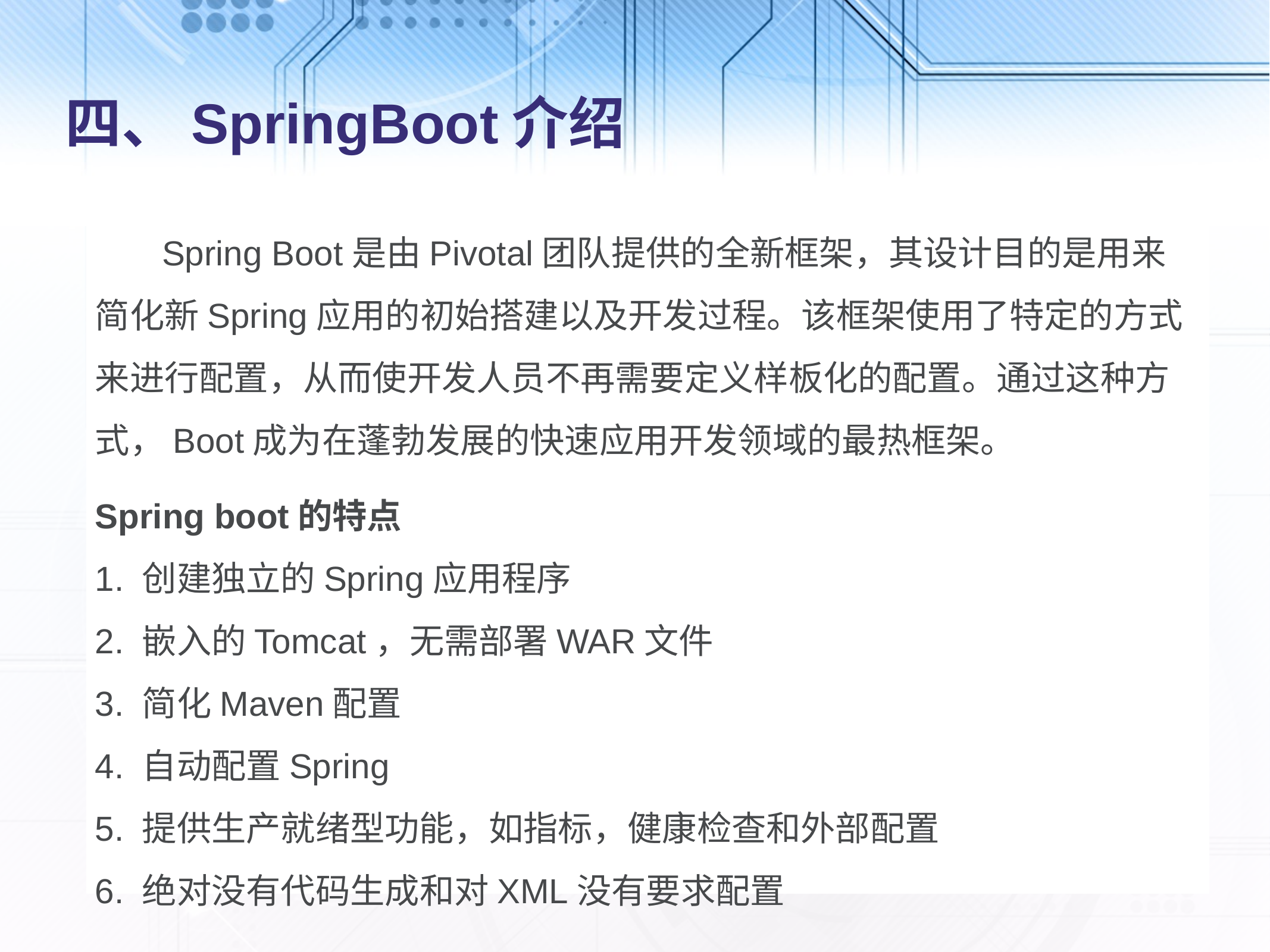

# 四、SpringBoot介绍
        Spring Boot是由Pivotal团队提供的全新框架，其设计目的是用来简化新Spring应用的初始搭建以及开发过程。该框架使用了特定的方式来进行配置，从而使开发人员不再需要定义样板化的配置。通过这种方式，Boot成为在蓬勃发展的快速应用开发领域的最热框架。

Spring boot的特点
1. 创建独立的Spring应用程序
2. 嵌入的Tomcat，无需部署WAR文件
3. 简化Maven配置
4. 自动配置Spring
5. 提供生产就绪型功能，如指标，健康检查和外部配置
6. 绝对没有代码生成和对XML没有要求配置